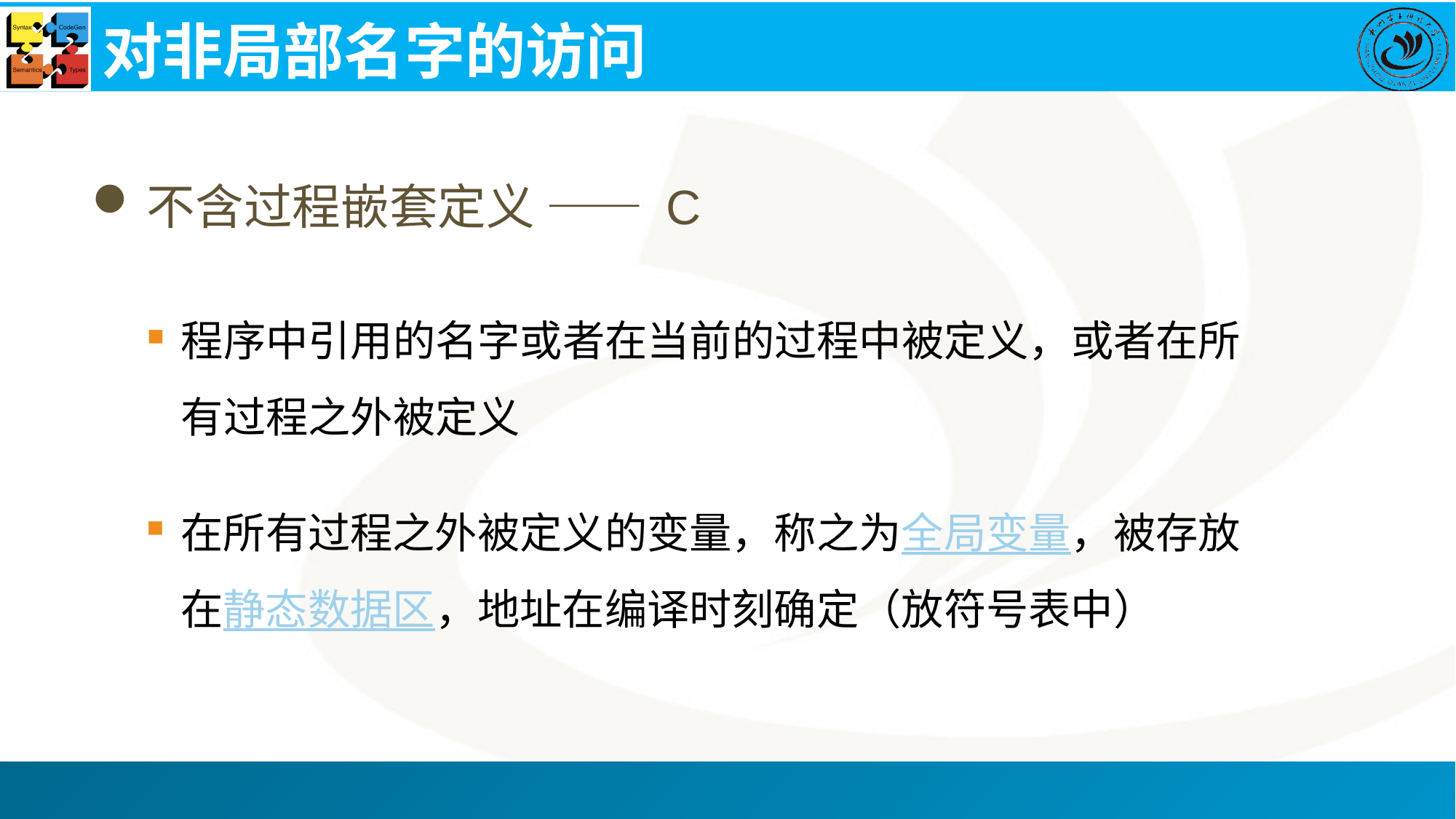

# 对非局部名字的访问
不含过程嵌套定义 —— C
程序中引用的名字或者在当前的过程中被定义，或者在所有过程之外被定义
在所有过程之外被定义的变量，称之为全局变量，被存放在静态数据区，地址在编译时刻确定（放符号表中）
47